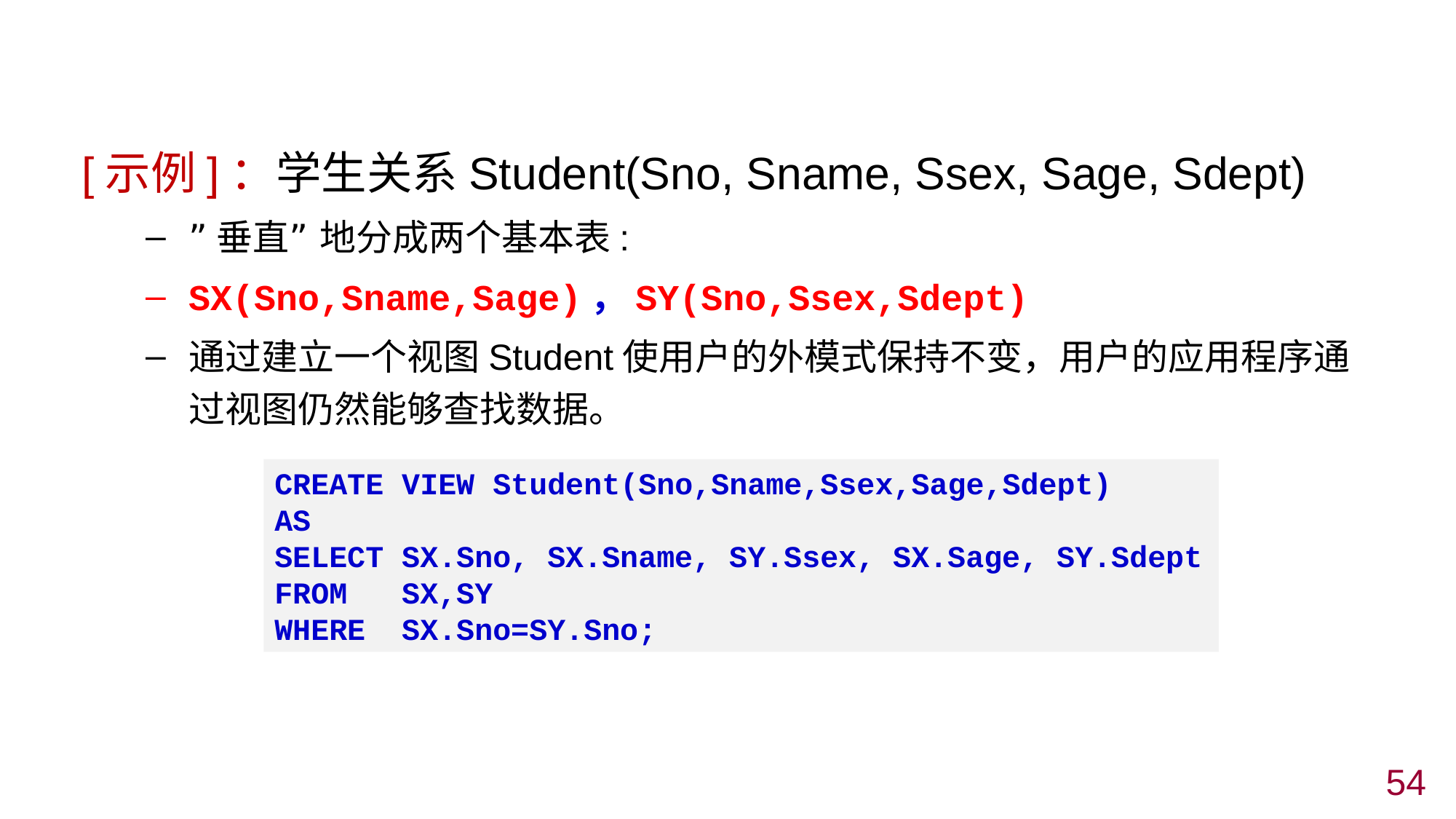

#
[示例]：学生关系Student(Sno, Sname, Ssex, Sage, Sdept)
”垂直” 地分成两个基本表:
SX(Sno,Sname,Sage)，SY(Sno,Ssex,Sdept)
通过建立一个视图Student使用户的外模式保持不变，用户的应用程序通过视图仍然能够查找数据。

CREATE VIEW Student(Sno,Sname,Ssex,Sage,Sdept)
AS
SELECT SX.Sno, SX.Sname, SY.Ssex, SX.Sage, SY.Sdept
FROM   SX,SY
WHERE  SX.Sno=SY.Sno;
54